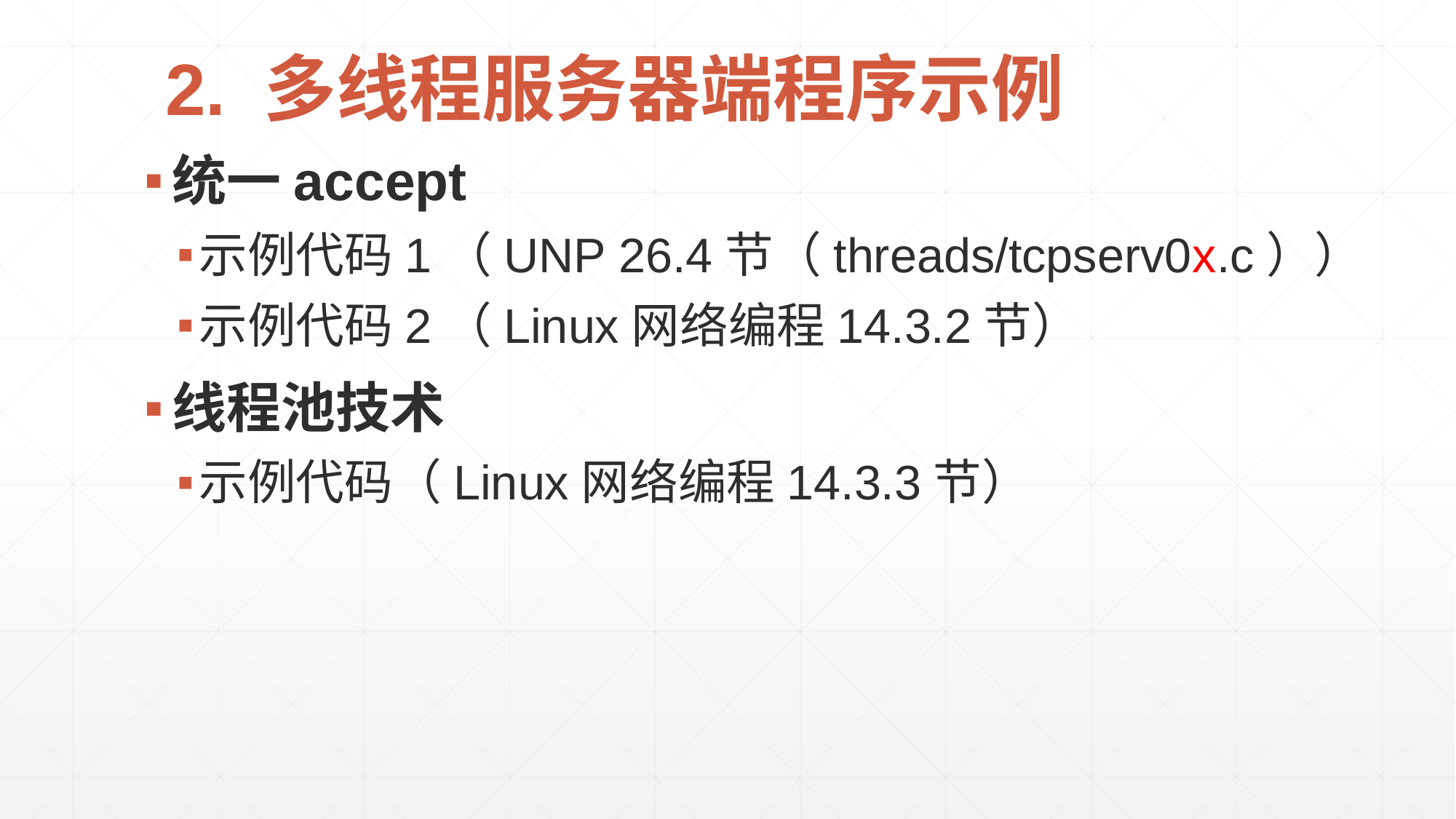

# 2. 多线程服务器端程序示例
统一accept
示例代码1（UNP 26.4节（threads/tcpserv0x.c））
示例代码2（Linux网络编程14.3.2节）
线程池技术
示例代码（Linux网络编程14.3.3节）